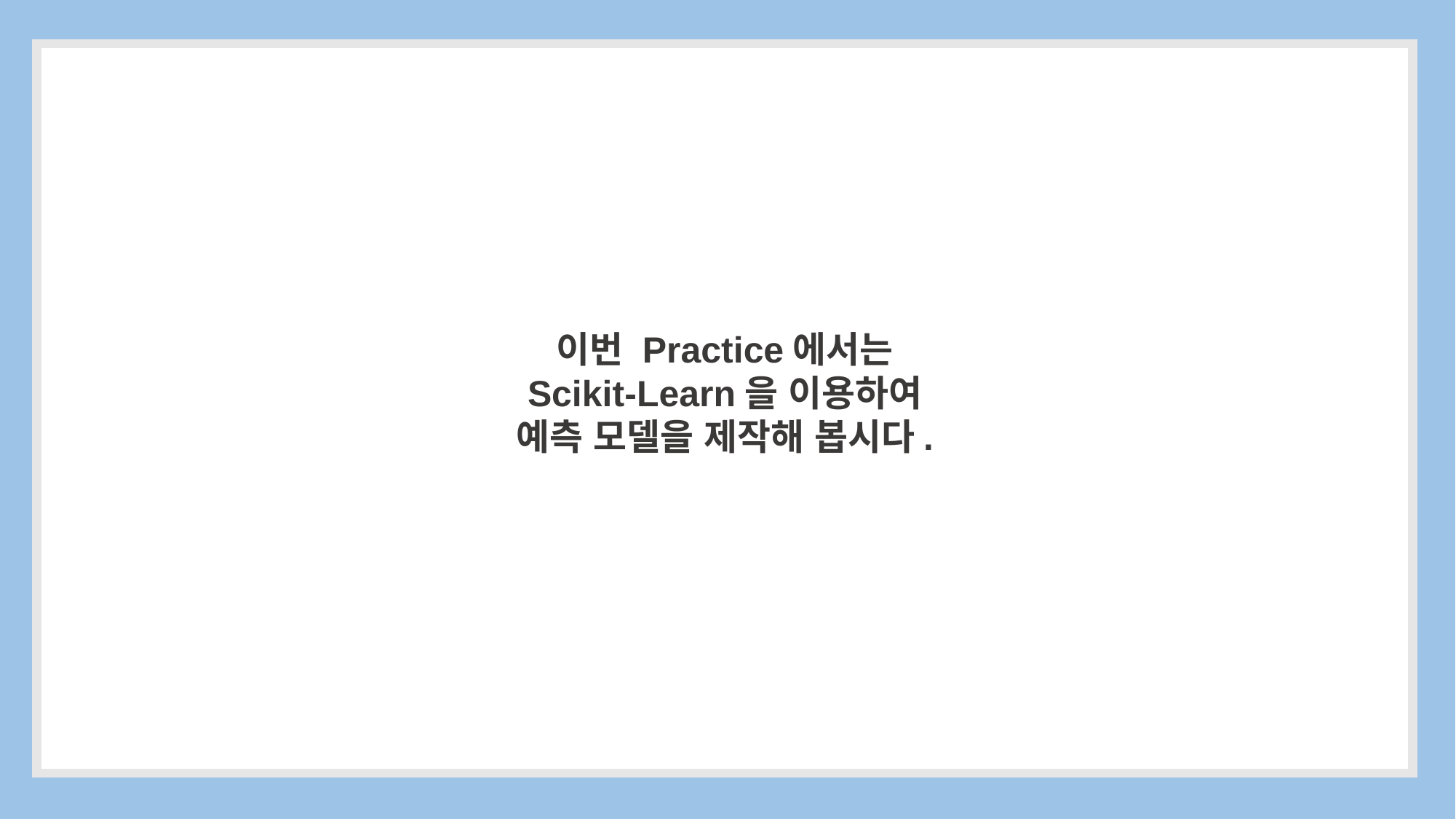

이번 Practice에서는
Scikit-Learn을 이용하여
예측 모델을 제작해 봅시다.